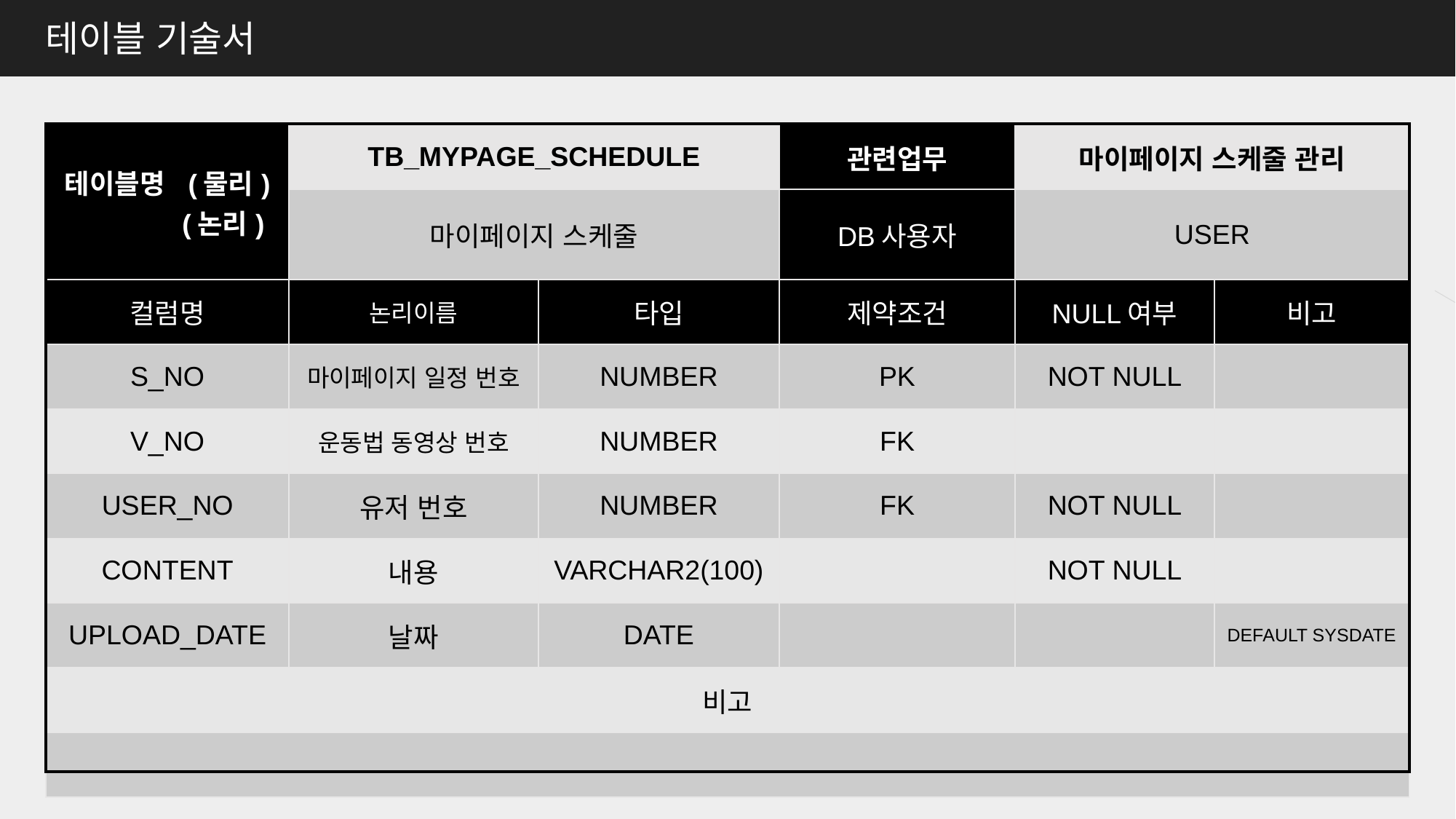

테이블 기술서

| 테이블명 (물리) 　(논리) | TB\_MYPAGE\_SCHEDULE |  | 관련업무 | 마이페이지 스케줄 관리 |  |
| --- | --- | --- | --- | --- | --- |
|  | 마이페이지 스케줄 |  | DB사용자 | USER |  |
| 컬럼명 | 논리이름 | 타입 | 제약조건 | NULL여부 | 비고 |
| S\_NO | 마이페이지 일정 번호 | NUMBER | PK | NOT NULL |  |
| V\_NO | 운동법 동영상 번호 | NUMBER | FK |  |  |
| USER\_NO | 유저 번호 | NUMBER | FK | NOT NULL |  |
| CONTENT | 내용 | VARCHAR2(100) |  | NOT NULL |  |
| UPLOAD\_DATE | 날짜 | DATE |  |  | DEFAULT SYSDATE |
| 비고 |  |  |  |  |  |
|  |  |  |  |  |  |